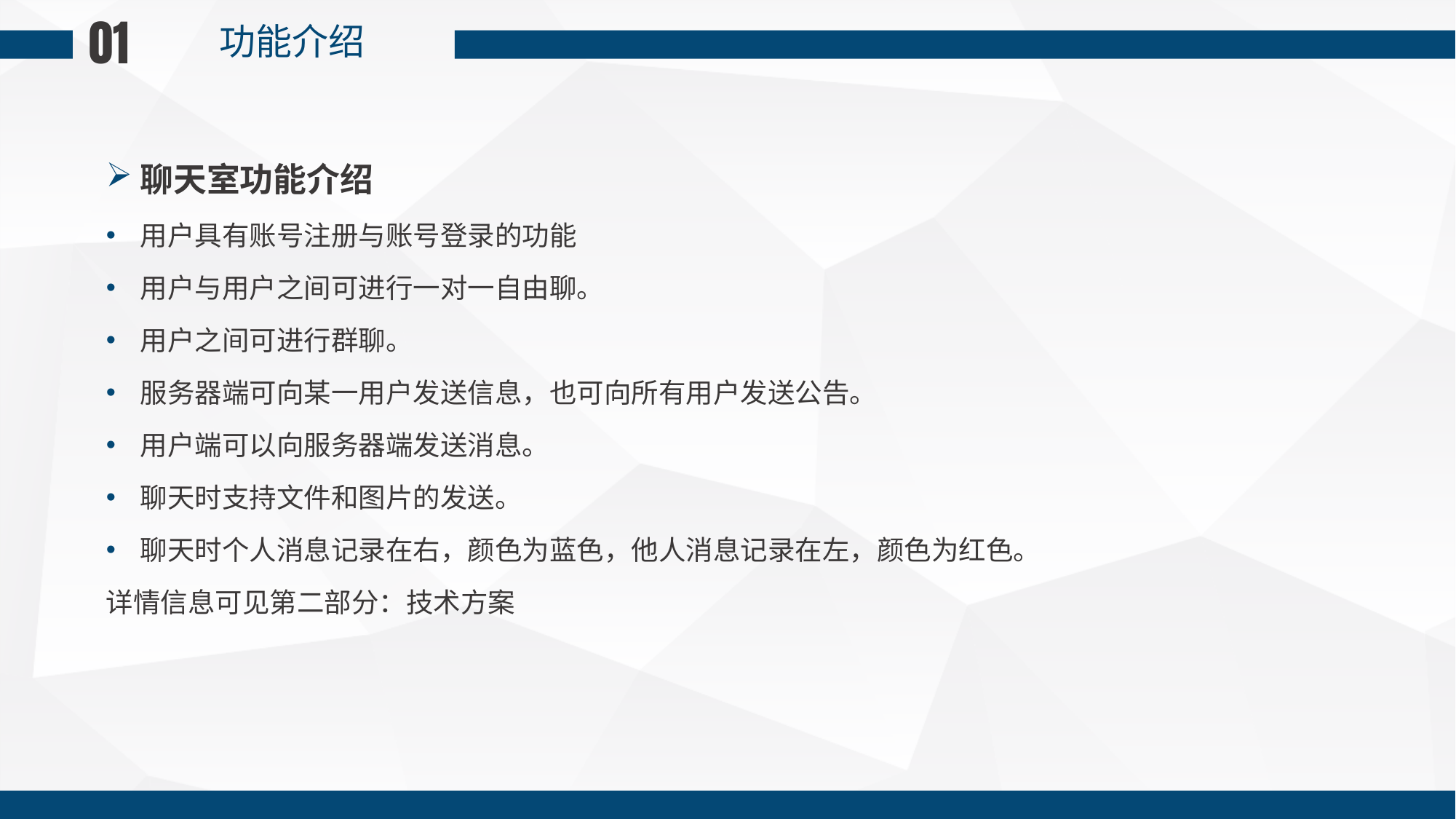

01
功能介绍

聊天室功能介绍
用户具有账号注册与账号登录的功能
用户与用户之间可进行一对一自由聊。
用户之间可进行群聊。
服务器端可向某一用户发送信息，也可向所有用户发送公告。
用户端可以向服务器端发送消息。
聊天时支持文件和图片的发送。
聊天时个人消息记录在右，颜色为蓝色，他人消息记录在左，颜色为红色。
详情信息可见第二部分：技术方案